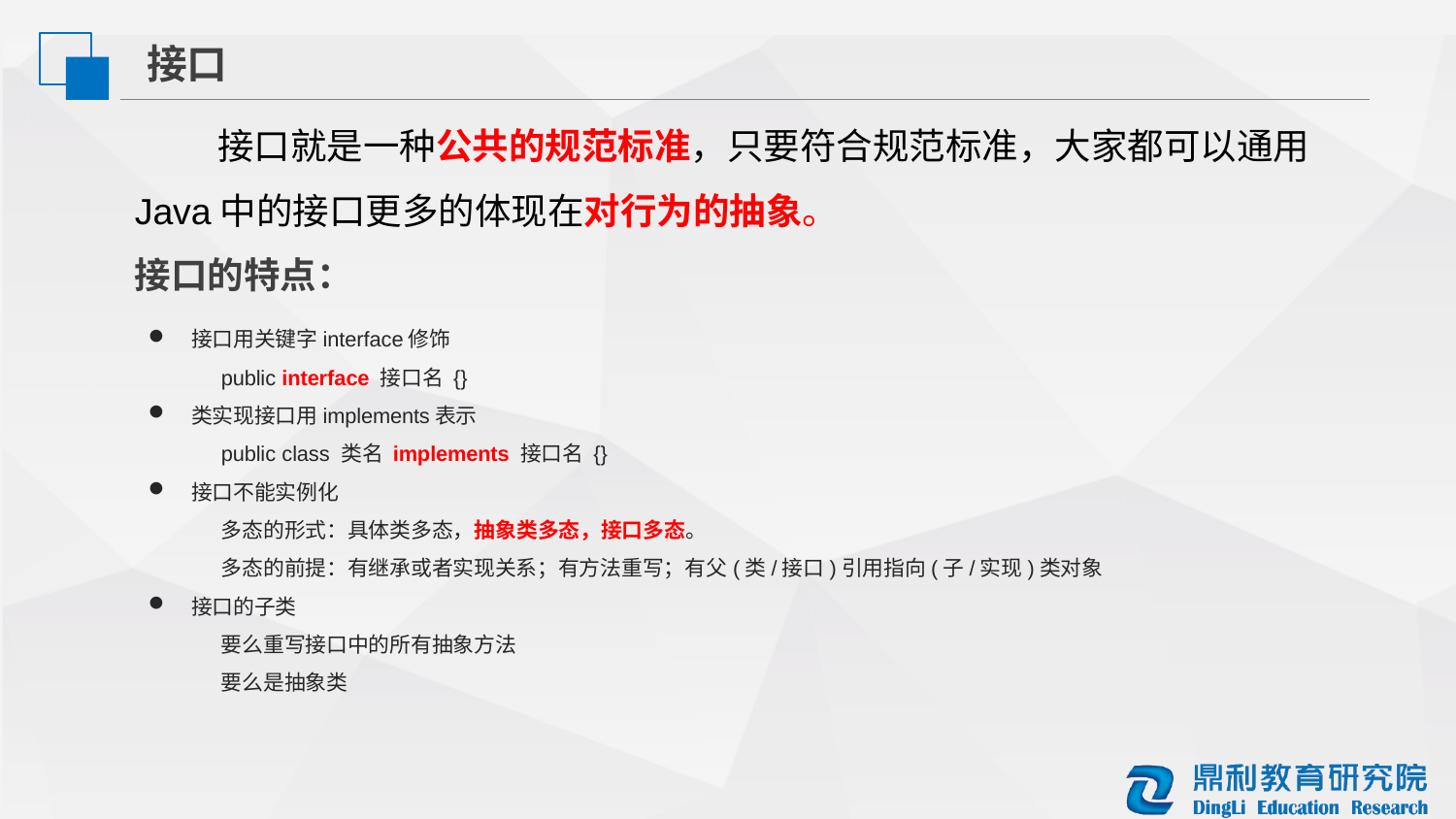

接口
         接口就是一种公共的规范标准，只要符合规范标准，大家都可以通用
Java中的接口更多的体现在对行为的抽象。
接口的特点：
接口用关键字interface修饰
public interface 接口名 {}
类实现接口用implements表示
public class 类名 implements 接口名 {}
接口不能实例化
多态的形式：具体类多态，抽象类多态，接口多态。
多态的前提：有继承或者实现关系；有方法重写；有父(类/接口)引用指向(子/实现)类对象
接口的子类
要么重写接口中的所有抽象方法
要么是抽象类